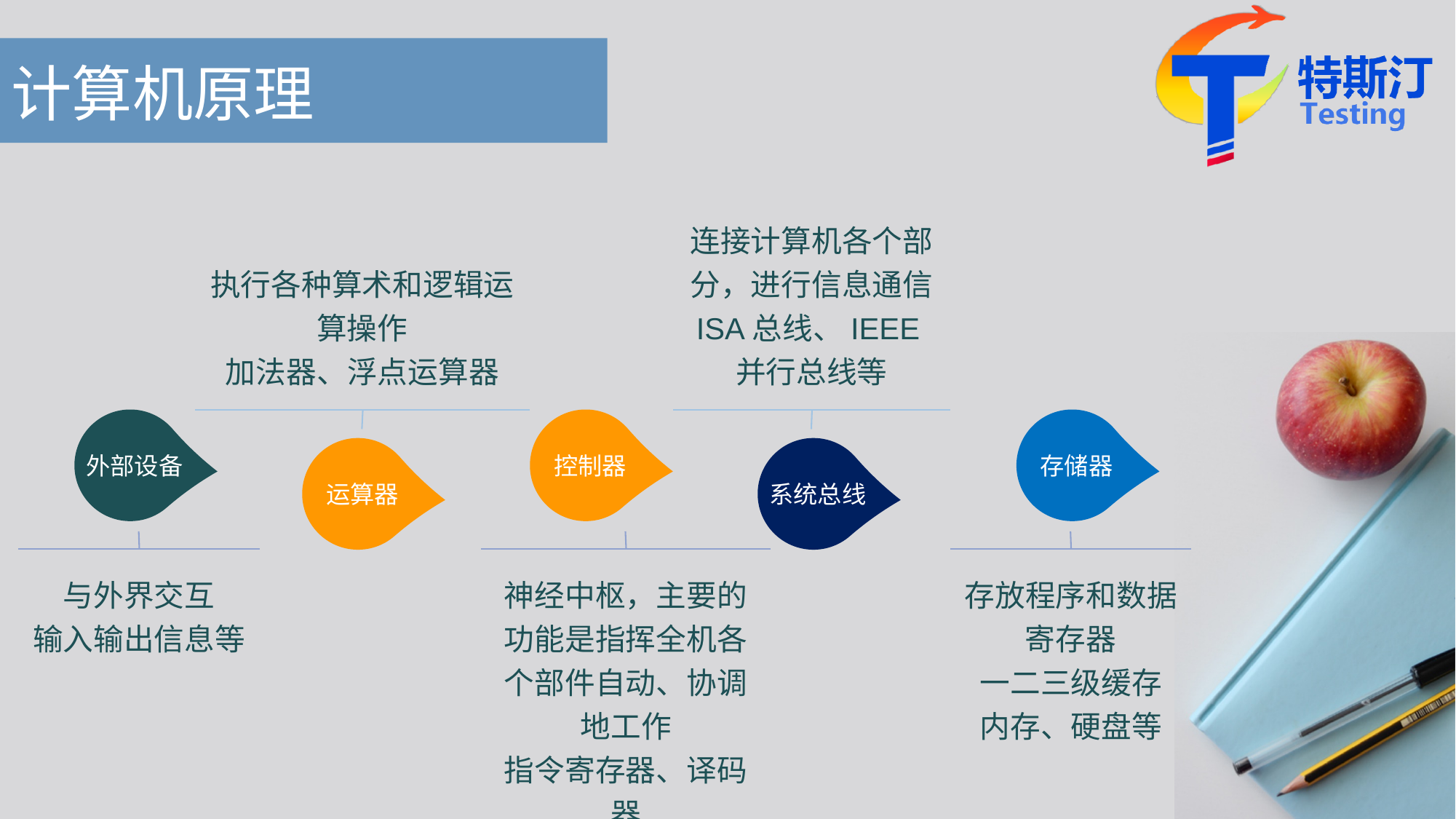

# 计算机原理
执行各种算术和逻辑运算操作
加法器、浮点运算器
连接计算机各个部分，进行信息通信
ISA总线、IEEE并行总线等
存储器
外部设备
控制器
运算器
系统总线
神经中枢，主要的功能是指挥全机各个部件自动、协调地工作
指令寄存器、译码器
存放程序和数据
寄存器
一二三级缓存
内存、硬盘等

与外界交互
输入输出信息等